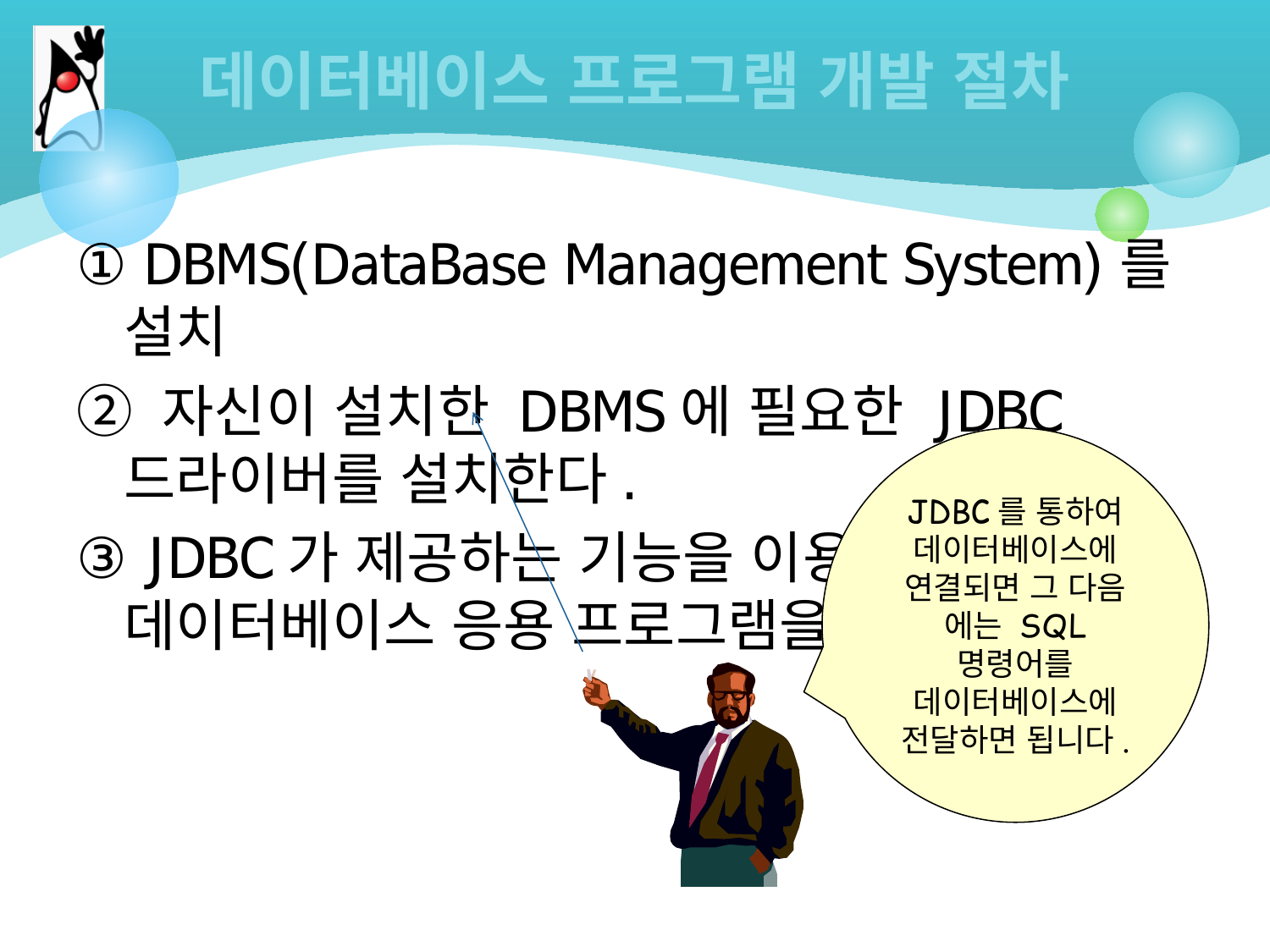

# 데이터베이스 프로그램 개발 절차
① DBMS(DataBase Management System)를 설치
② 자신이 설치한 DBMS에 필요한 JDBC 드라이버를 설치한다.
③ JDBC가 제공하는 기능을 이용하여 데이터베이스 응용 프로그램을 개발한다.

JDBC를 통하여 데이터베이스에 연결되면 그 다음 에는 SQL 명령어를 데이터베이스에 전달하면 됩니다.